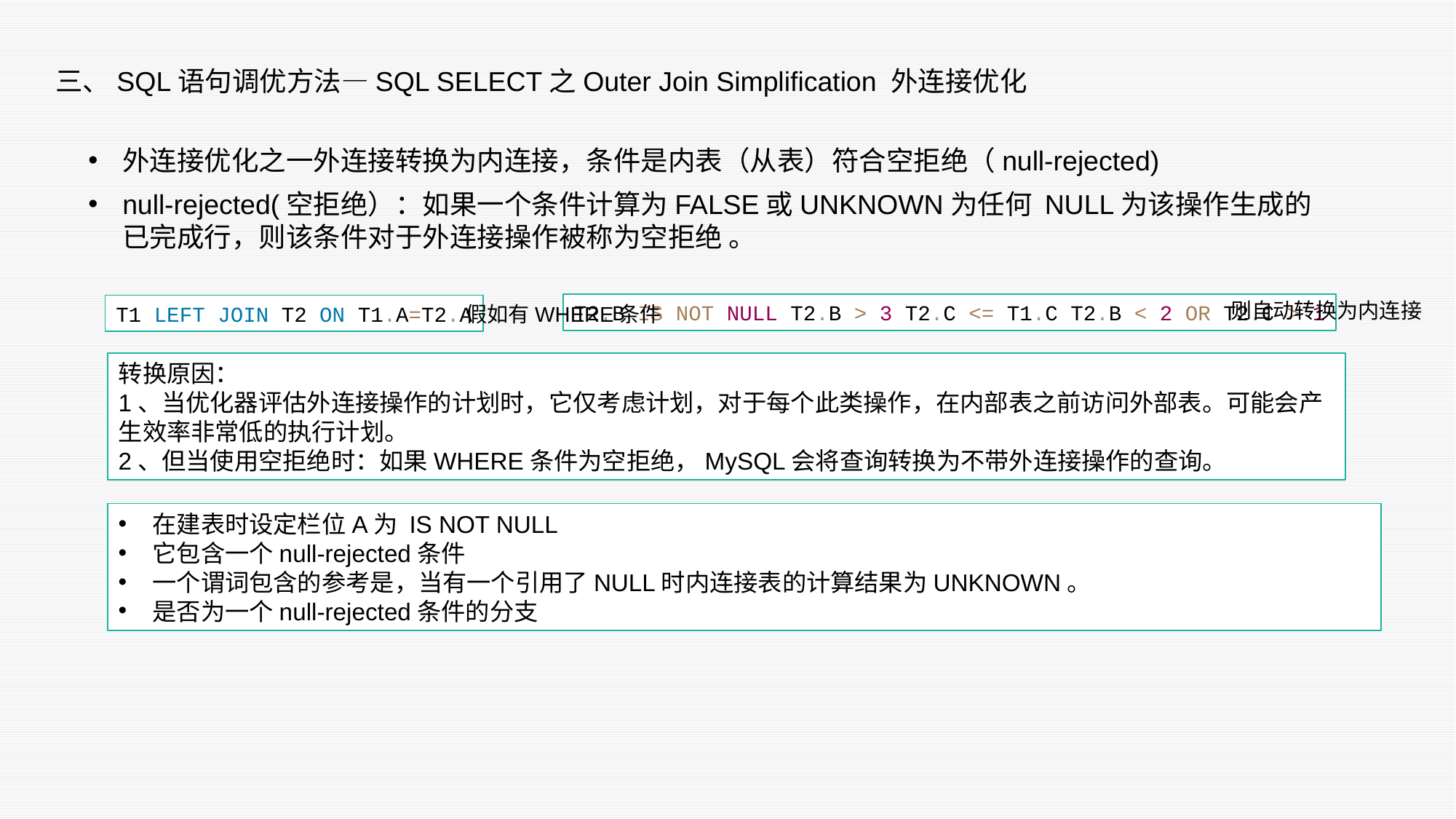

三、SQL语句调优方法—SQL SELECT之Outer Join Simplification 外连接优化
外连接优化之一外连接转换为内连接，条件是内表（从表）符合空拒绝（null-rejected)
null-rejected(空拒绝）：如果一个条件计算为FALSE或UNKNOWN为任何 NULL为该操作生成的已完成行，则该条件对于外连接操作被称为空拒绝 。
则自动转换为内连接
T2.B IS NOT NULL T2.B > 3 T2.C <= T1.C T2.B < 2 OR T2.C > 1
T1 LEFT JOIN T2 ON T1.A=T2.A
假如有WHERE条件
转换原因：
1、当优化器评估外连接操作的计划时，它仅考虑计划，对于每个此类操作，在内部表之前访问外部表。可能会产生效率非常低的执行计划。
2、但当使用空拒绝时：如果WHERE条件为空拒绝，MySQL会将查询转换为不带外连接操作的查询。
在建表时设定栏位A为 IS NOT NULL
它包含一个null-rejected条件
一个谓词包含的参考是，当有一个引用了NULL时内连接表的计算结果为UNKNOWN。
是否为一个null-rejected条件的分支